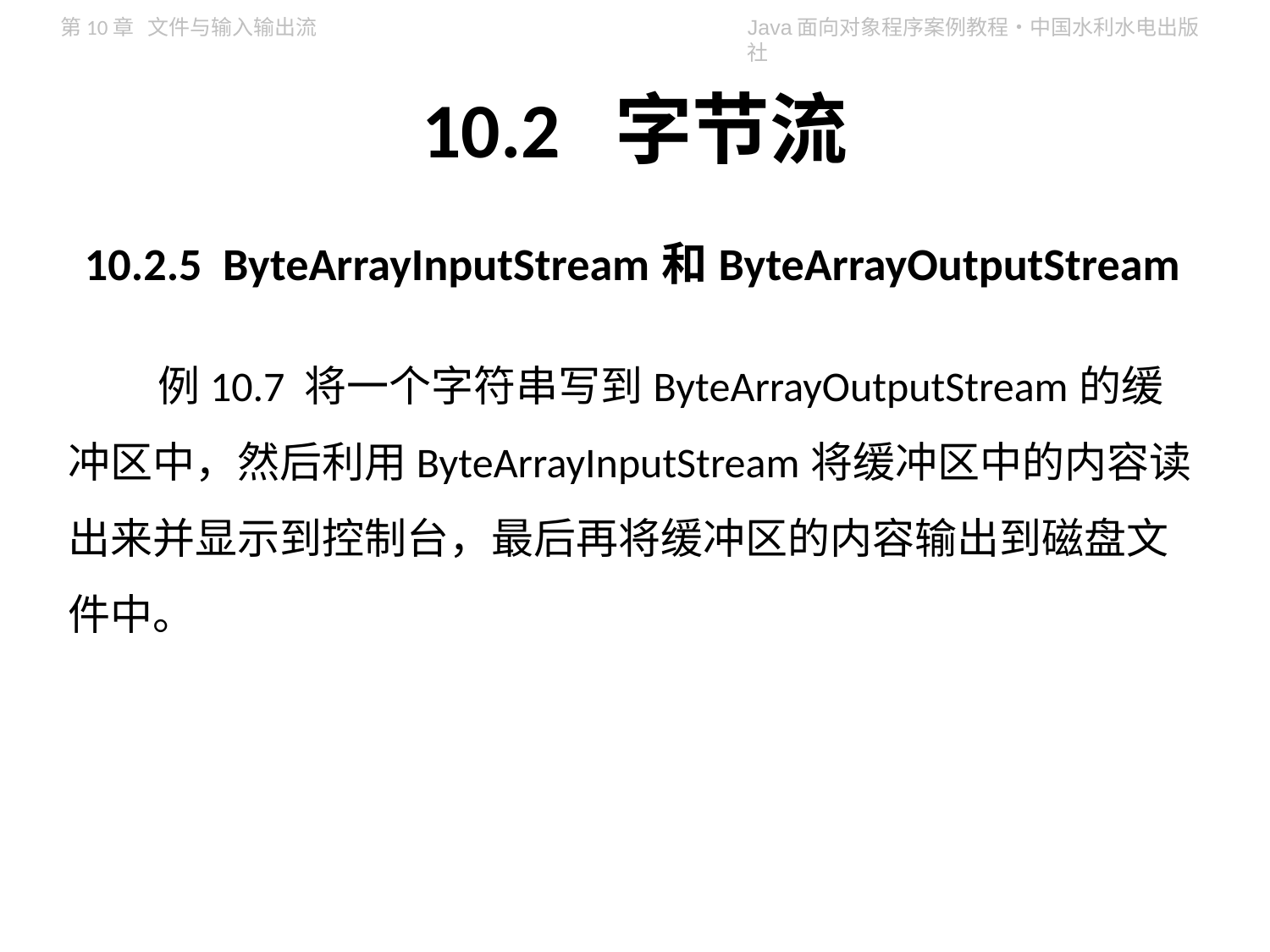

# 10.2  字节流
10.2.5  ByteArrayInputStream和ByteArrayOutputStream
例10.7 将一个字符串写到ByteArrayOutputStream的缓冲区中，然后利用ByteArrayInputStream将缓冲区中的内容读出来并显示到控制台，最后再将缓冲区的内容输出到磁盘文件中。